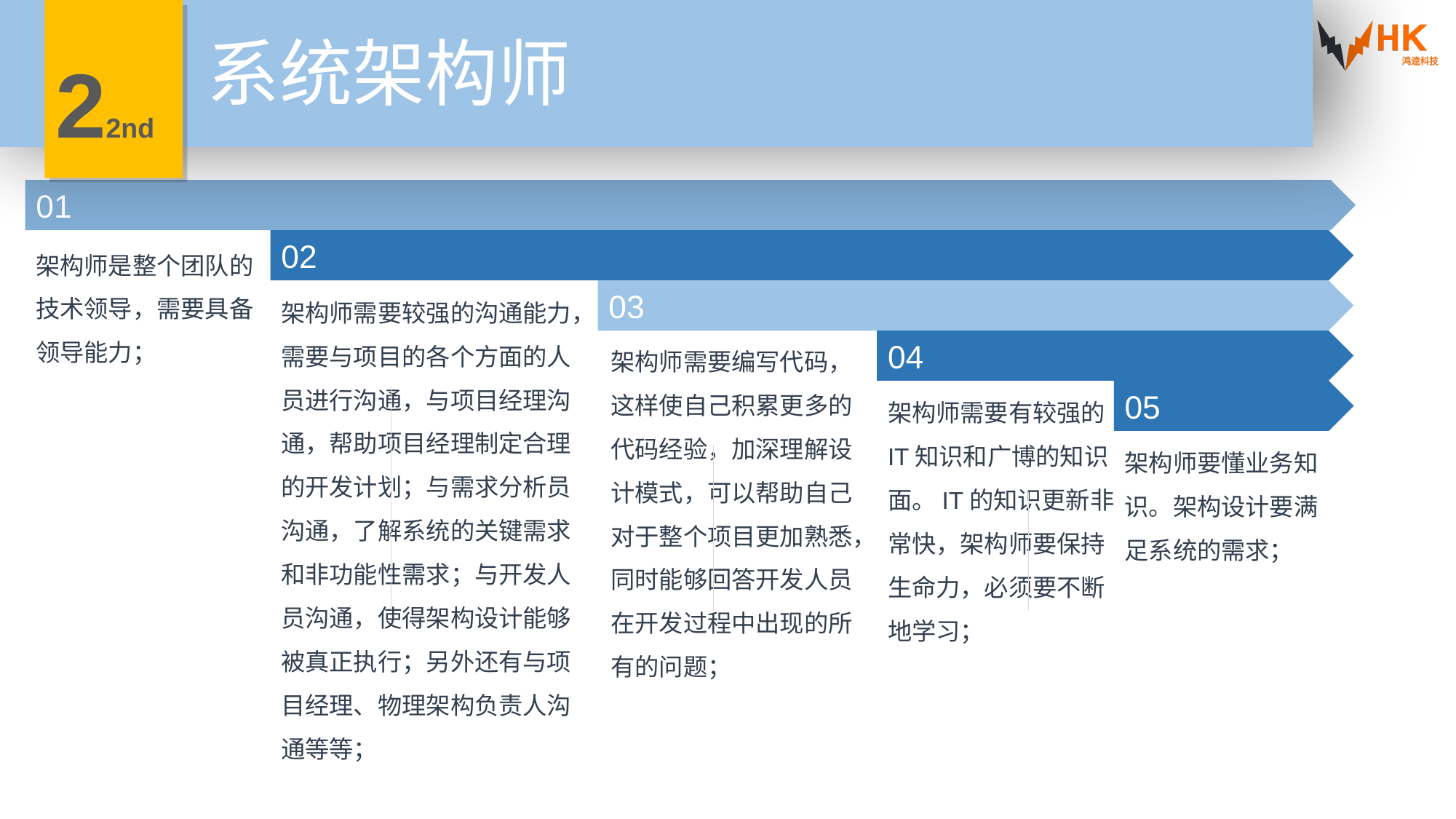

系统架构师
22nd
01
02
架构师是整个团队的
技术领导，需要具备
领导能力；

架构师需要较强的沟通能力，需要与项目的各个方面的人员进行沟通，与项目经理沟通，帮助项目经理制定合理的开发计划；与需求分析员沟通，了解系统的关键需求和非功能性需求；与开发人员沟通，使得架构设计能够被真正执行；另外还有与项目经理、物理架构负责人沟通等等；

03
架构师需要编写代码，这样使自己积累更多的代码经验，加深理解设计模式，可以帮助自己对于整个项目更加熟悉，同时能够回答开发人员在开发过程中出现的所有的问题；

04
架构师需要有较强的IT知识和广博的知识面。IT的知识更新非常快，架构师要保持生命力，必须要不断地学习；
05
架构师要懂业务知识。架构设计要满足系统的需求；